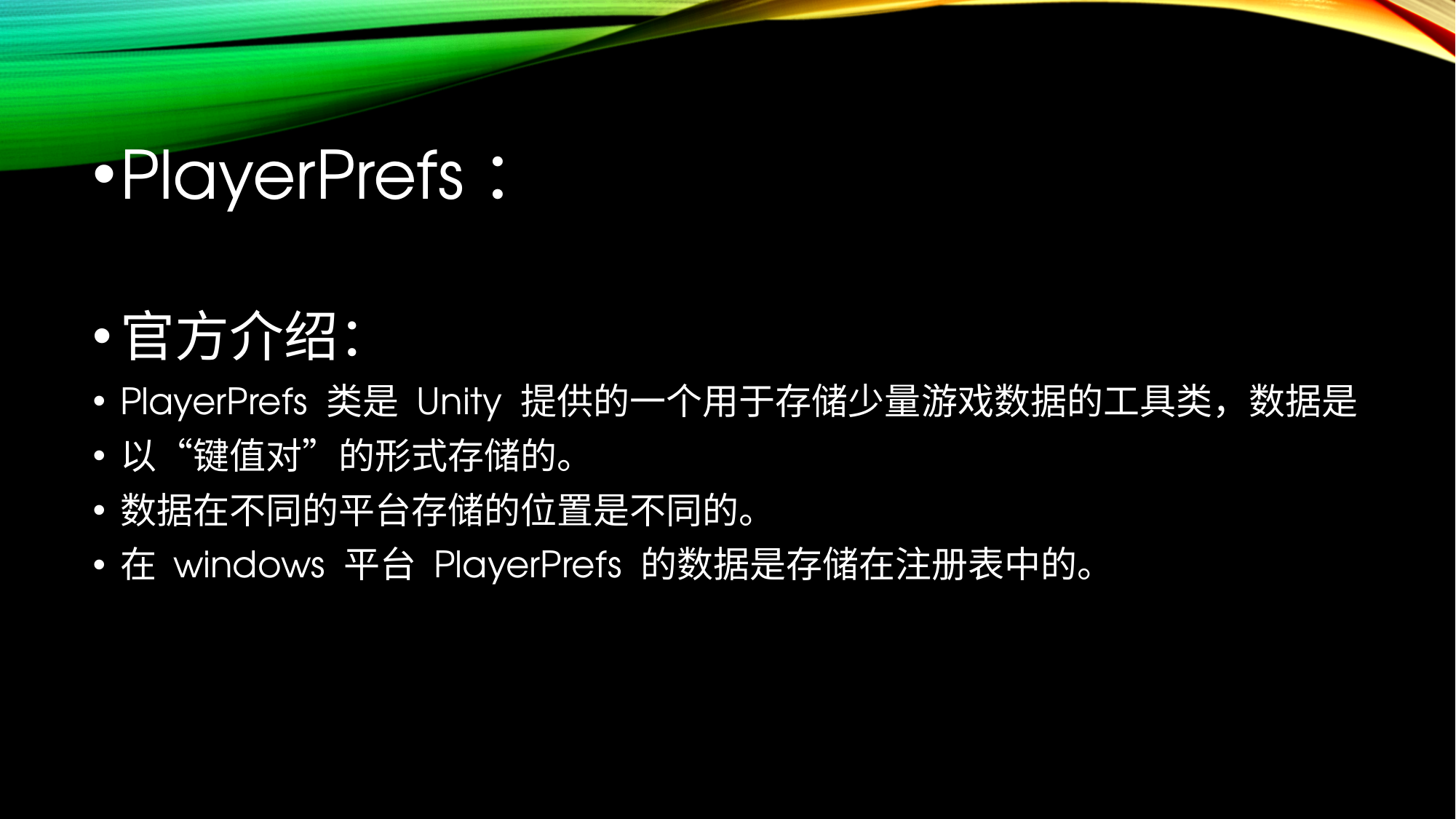

#
PlayerPrefs：

官方介绍：
PlayerPrefs 类是 Unity 提供的一个用于存储少量游戏数据的工具类，数据是
以“键值对”的形式存储的。
数据在不同的平台存储的位置是不同的。
在 windows 平台 PlayerPrefs 的数据是存储在注册表中的。